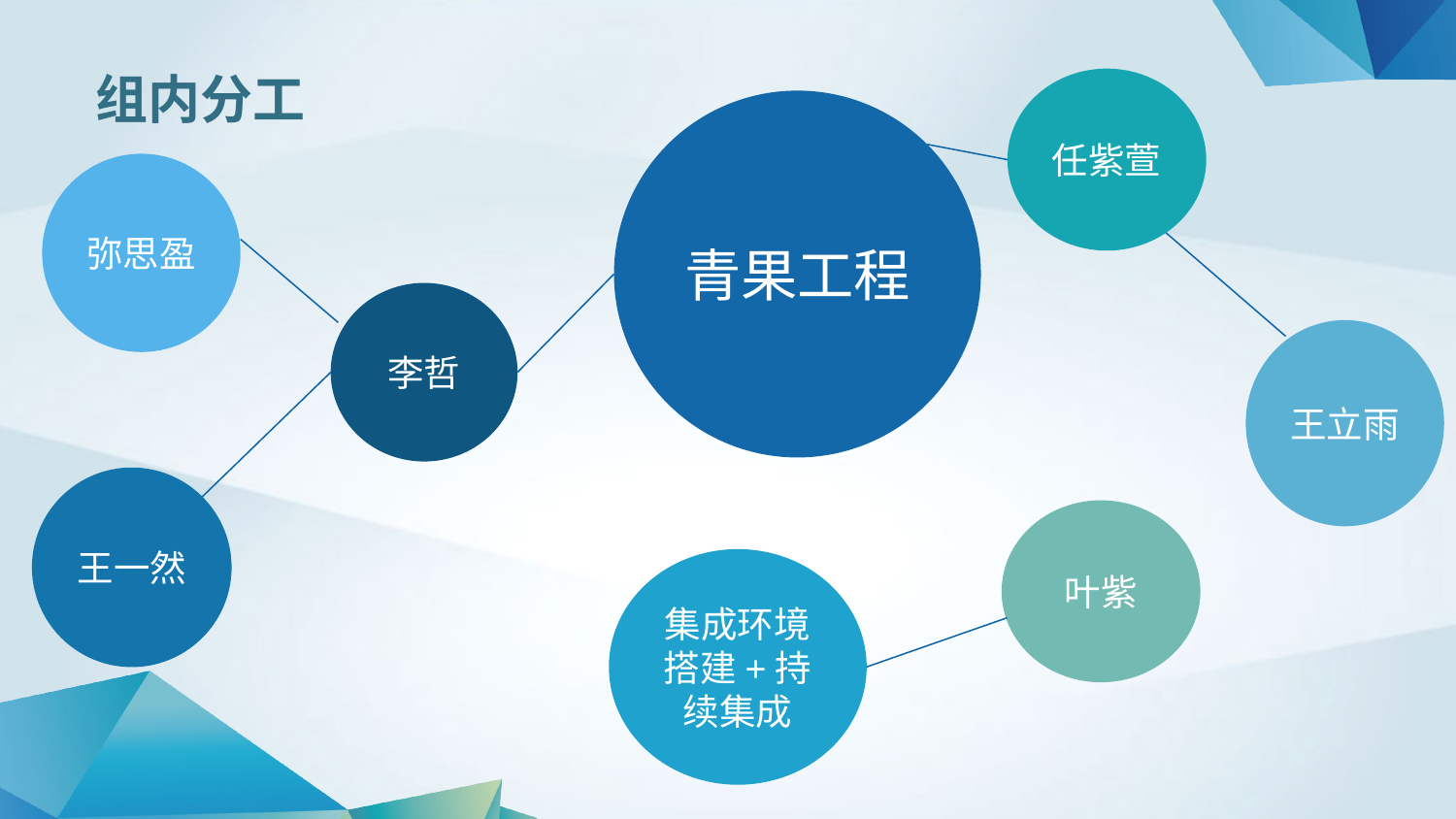

组内分工
任紫萱
青果工程
弥思盈
李哲
王立雨
王一然
叶紫
集成环境搭建+持续集成